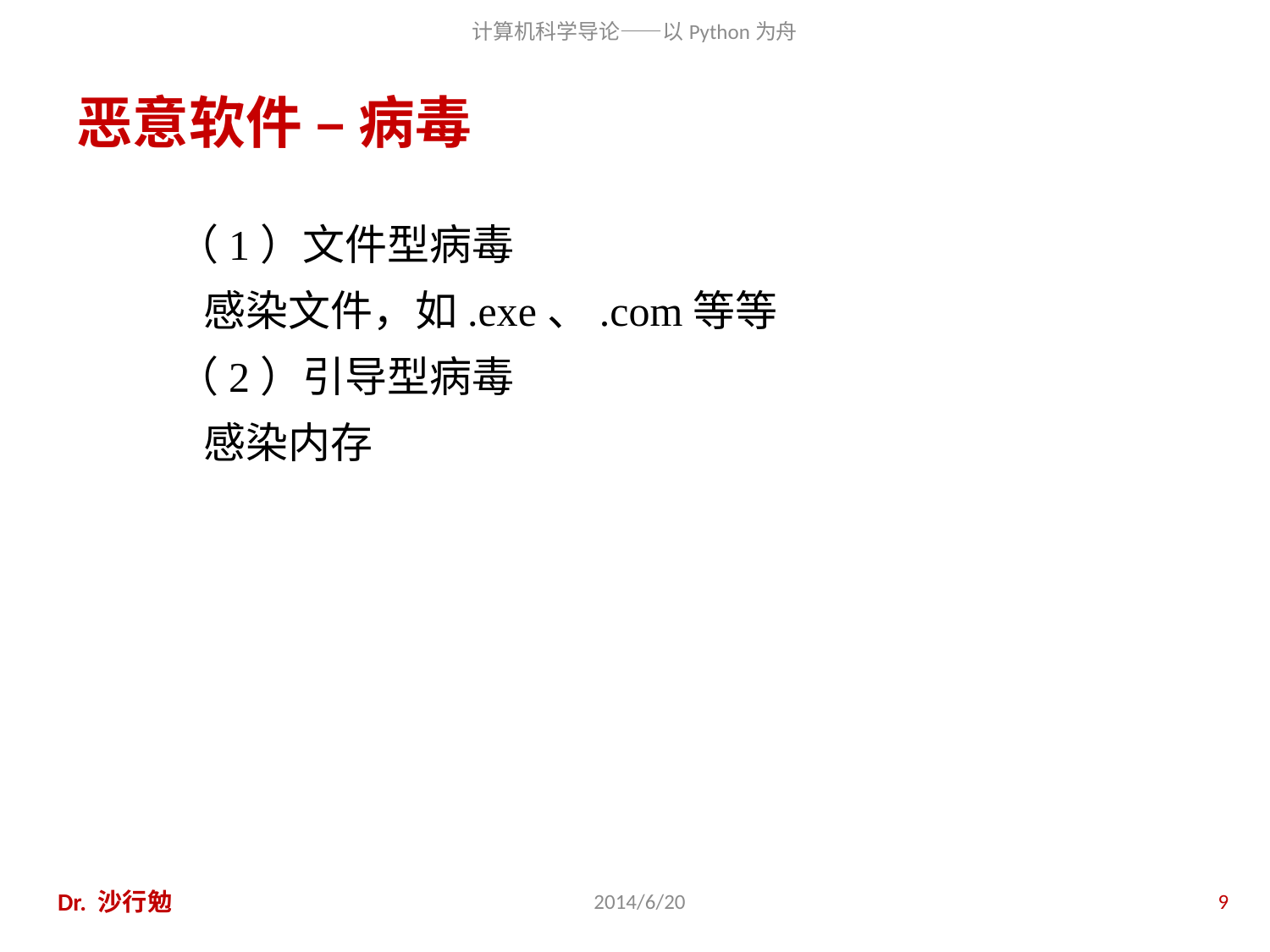

# 恶意软件 – 病毒
（1）文件型病毒
	感染文件，如.exe、.com等等
（2）引导型病毒
	感染内存
Dr. 沙行勉
2014/6/20
9